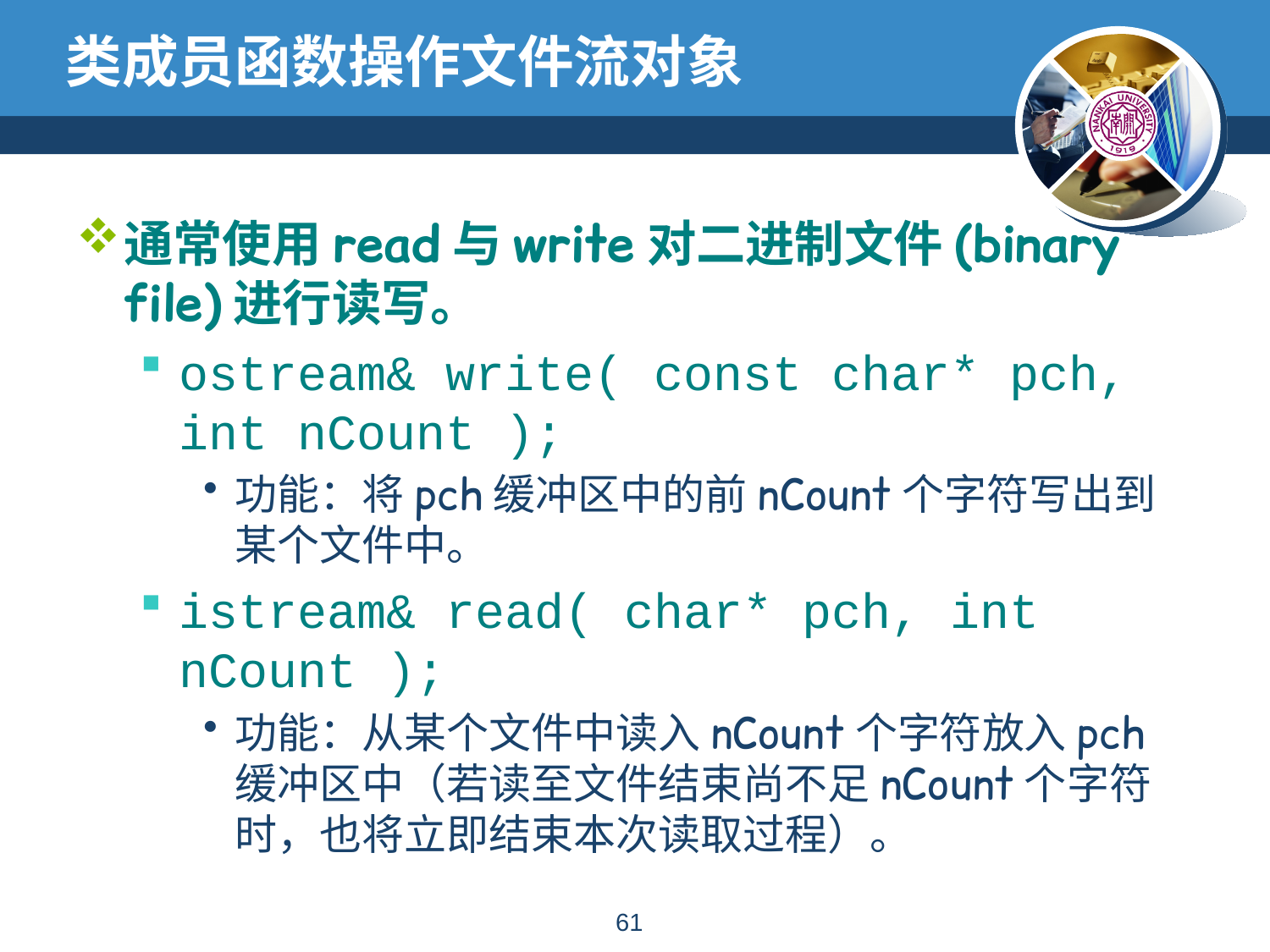

# 类成员函数操作文件流对象
通常使用read与write对二进制文件(binary file)进行读写。
ostream& write( const char* pch, int nCount );
功能：将pch缓冲区中的前nCount个字符写出到某个文件中。
istream& read( char* pch, int nCount );
功能：从某个文件中读入nCount个字符放入pch缓冲区中（若读至文件结束尚不足nCount个字符时，也将立即结束本次读取过程）。
61